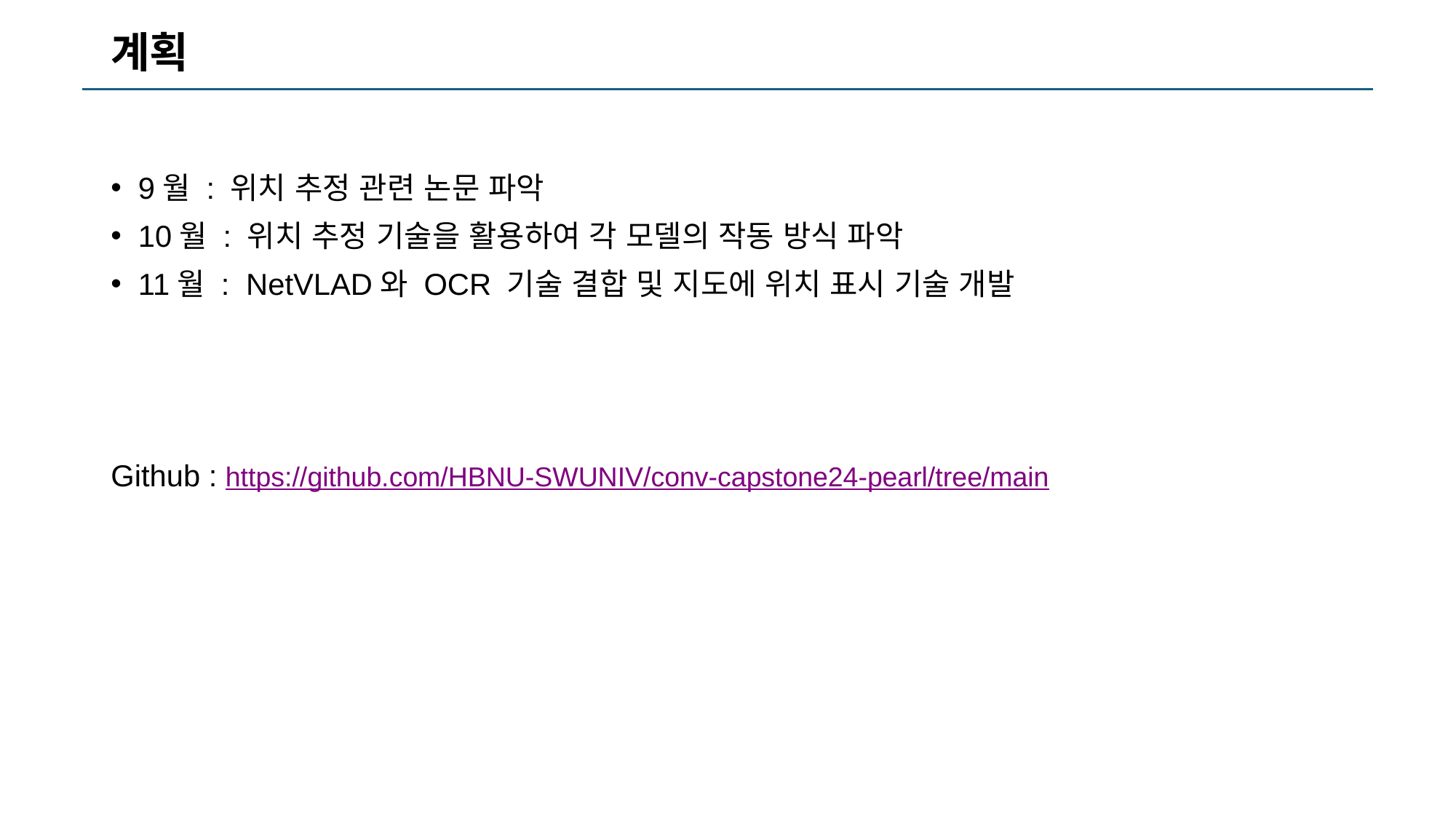

# 계획

9월 : 위치 추정 관련 논문 파악
10월 : 위치 추정 기술을 활용하여 각 모델의 작동 방식 파악
11월 :  NetVLAD와 OCR 기술 결합 및 지도에 위치 표시 기술 개발

Github : https://github.com/HBNU-SWUNIV/conv-capstone24-pearl/tree/main